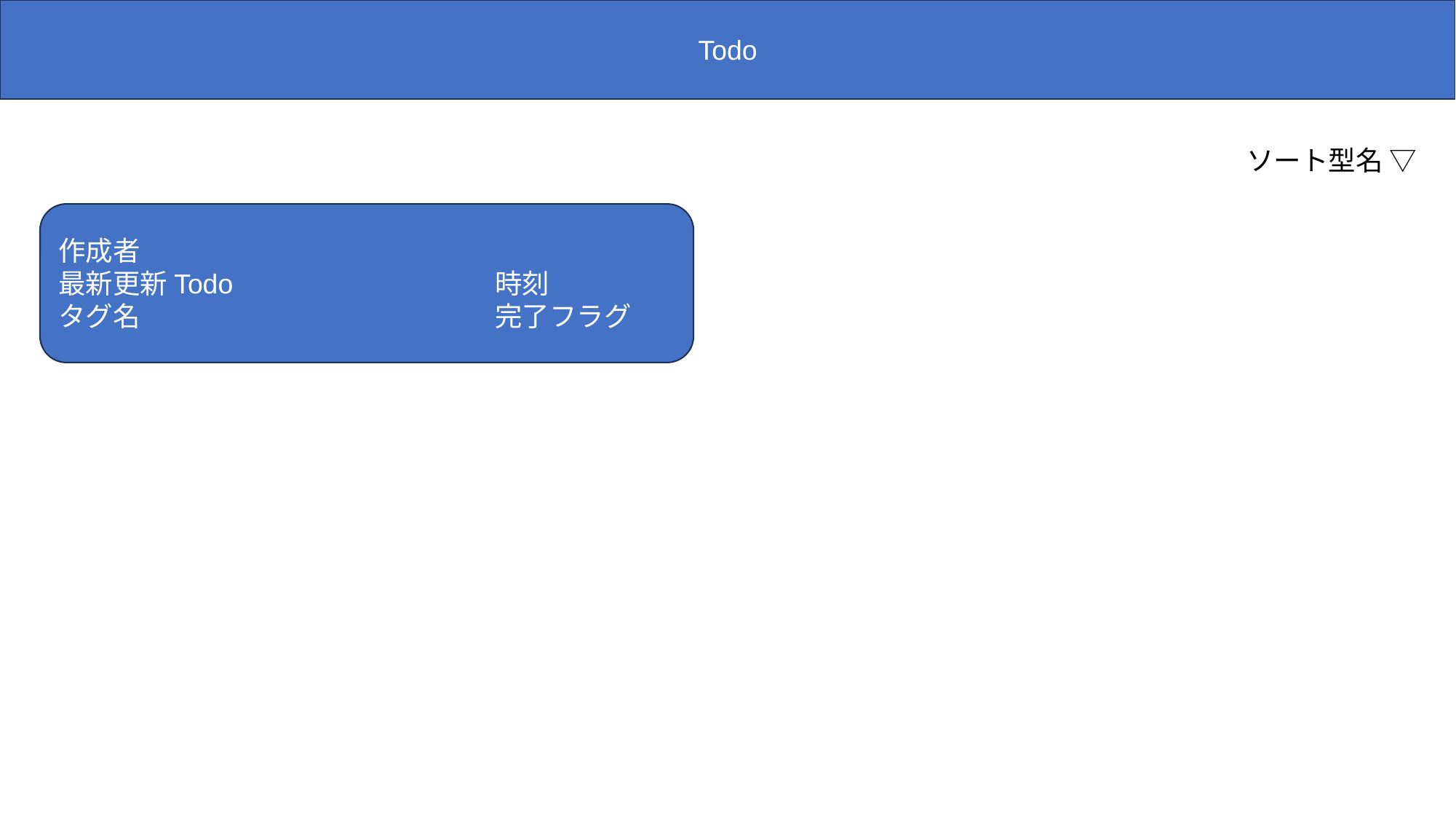

Todo
ソート型名 ▽
作成者
最新更新Todo			時刻
タグ名				完了フラグ